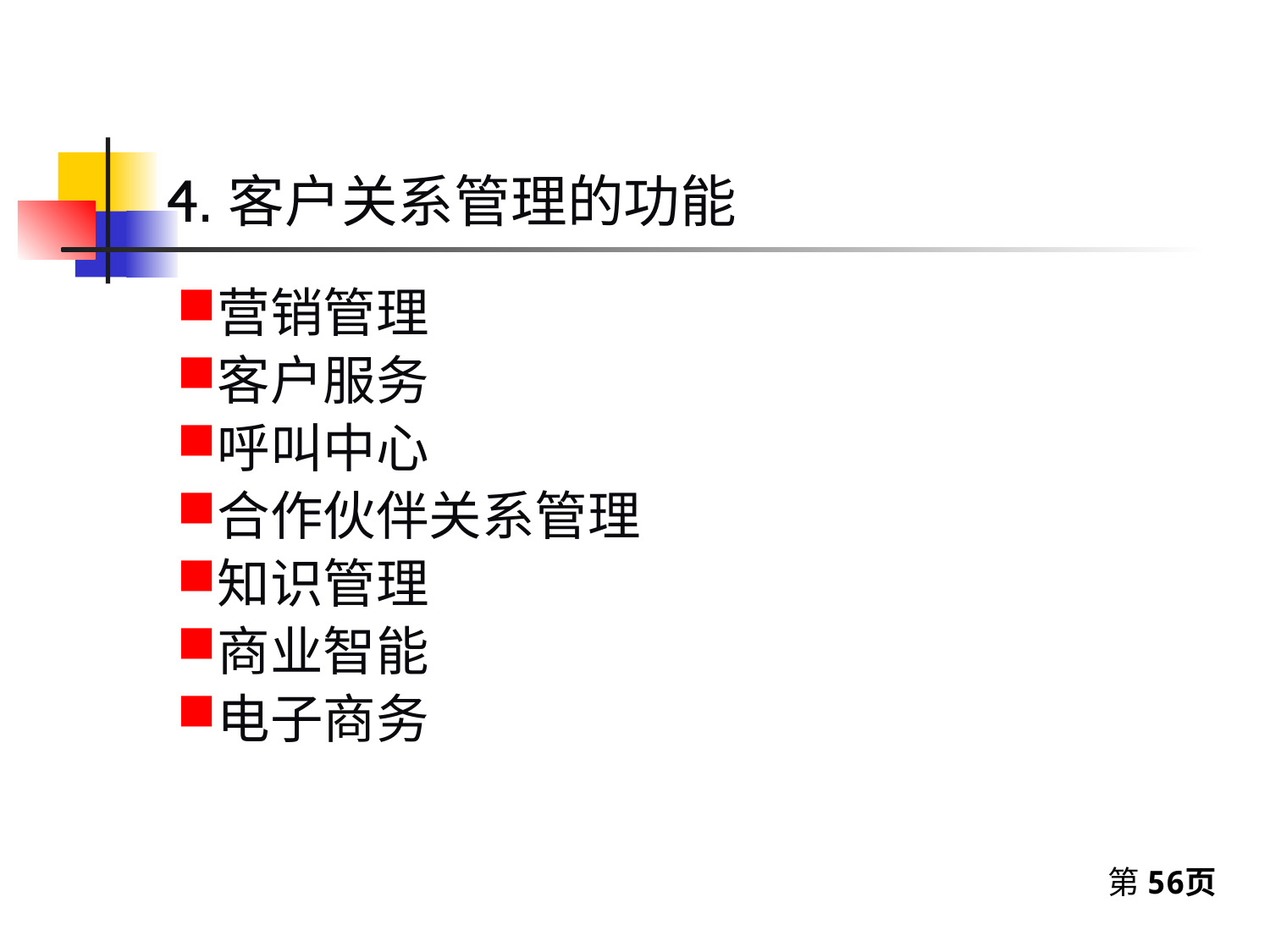

4.客户关系管理的功能
营销管理
客户服务
呼叫中心
合作伙伴关系管理
知识管理
商业智能
电子商务